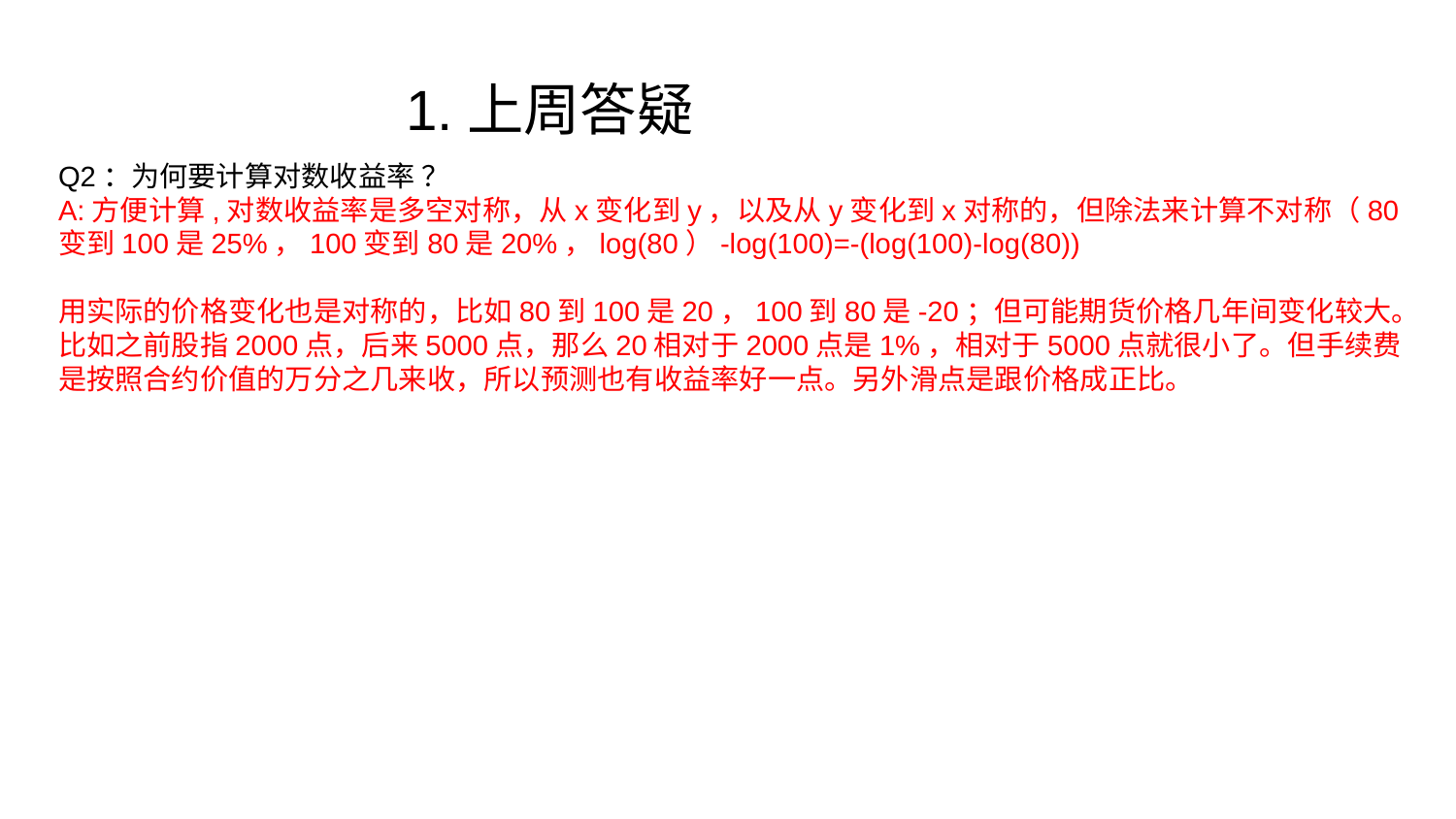

1.上周答疑
Q2：为何要计算对数收益率 ？
A:方便计算,对数收益率是多空对称，从x变化到y，以及从y变化到x对称的，但除法来计算不对称（80变到100是25%，100变到80是20%，log(80）-log(100)=-(log(100)-log(80))

用实际的价格变化也是对称的，比如80到100是20，100到80是-20；但可能期货价格几年间变化较大。比如之前股指2000点，后来5000点，那么20相对于2000点是1%，相对于5000点就很小了。但手续费是按照合约价值的万分之几来收，所以预测也有收益率好一点。另外滑点是跟价格成正比。